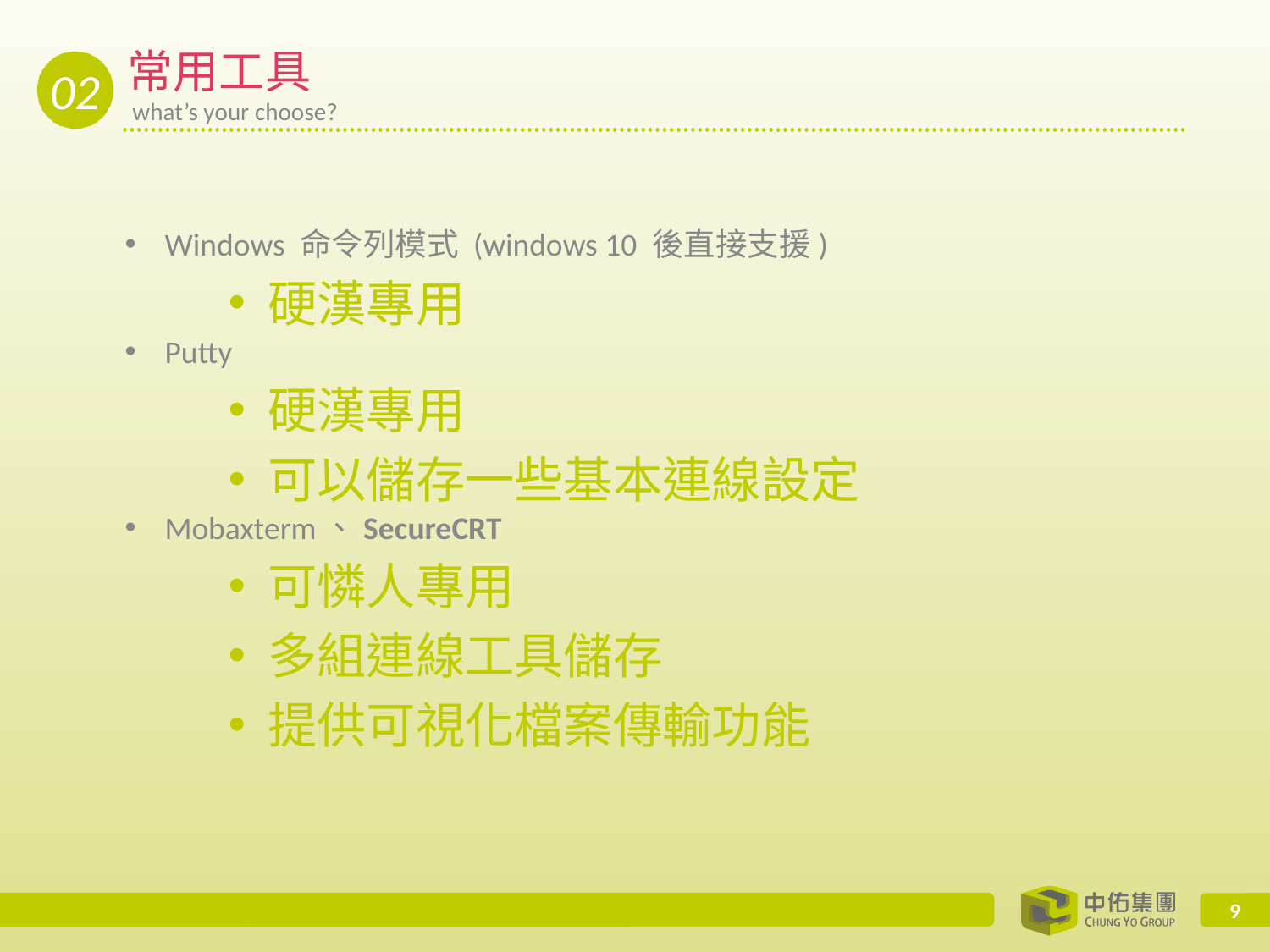

02
# 常用工具
what’s your choose?

Windows 命令列模式 (windows 10 後直接支援)
硬漢專用
Putty
硬漢專用
可以儲存一些基本連線設定
Mobaxterm、SecureCRT
可憐人專用
多組連線工具儲存
提供可視化檔案傳輸功能
9